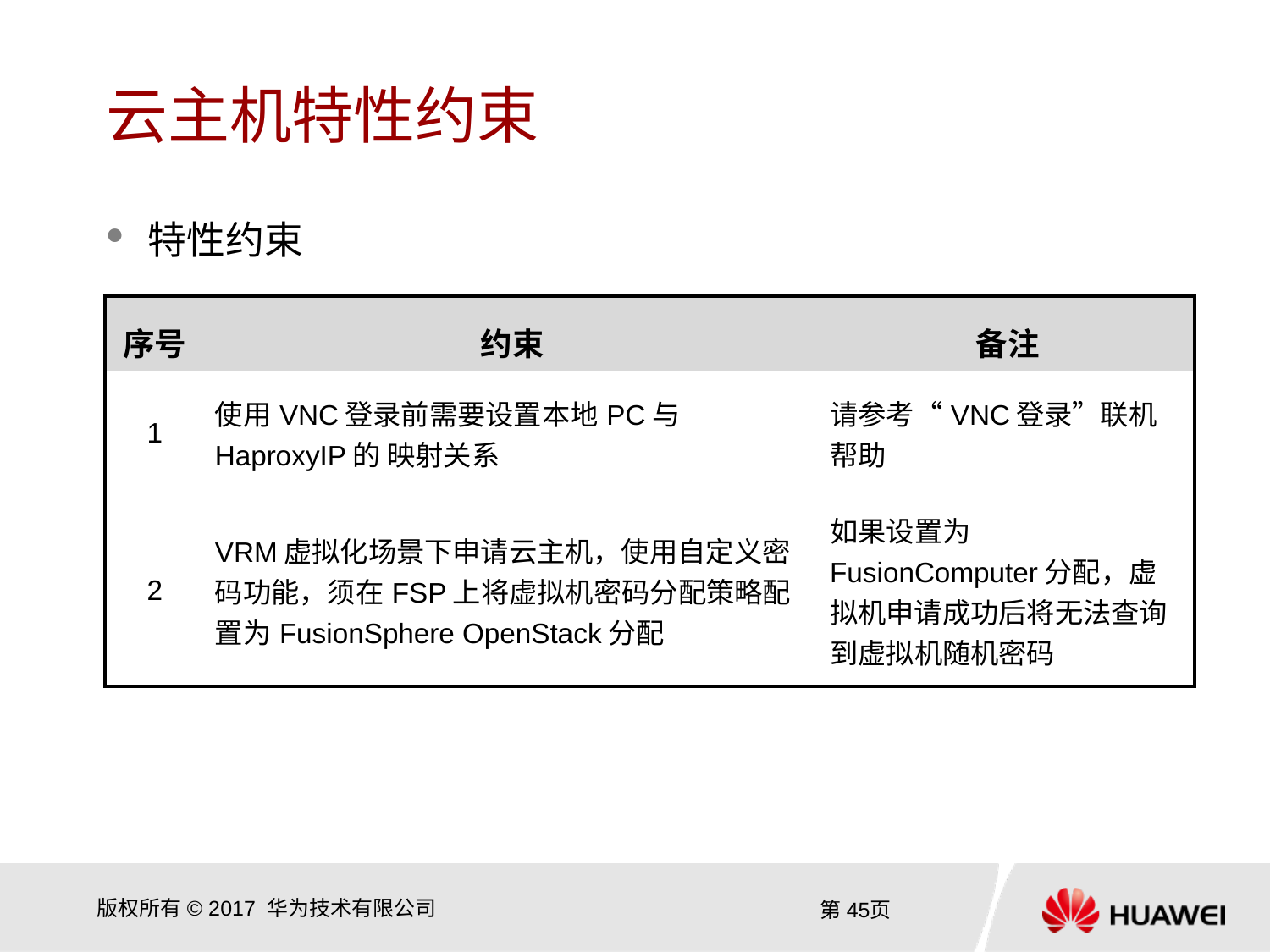

# 云主机特性约束
特性约束

| 序号 | 约束 | 备注 |
| --- | --- | --- |
| 1 | 使用VNC登录前需要设置本地PC与HaproxyIP的 映射关系 | 请参考“VNC登录”联机帮助 |
| 2 | VRM虚拟化场景下申请云主机，使用自定义密码功能，须在FSP上将虚拟机密码分配策略配置为FusionSphere OpenStack分配 | 如果设置为FusionComputer分配，虚拟机申请成功后将无法查询到虚拟机随机密码 |